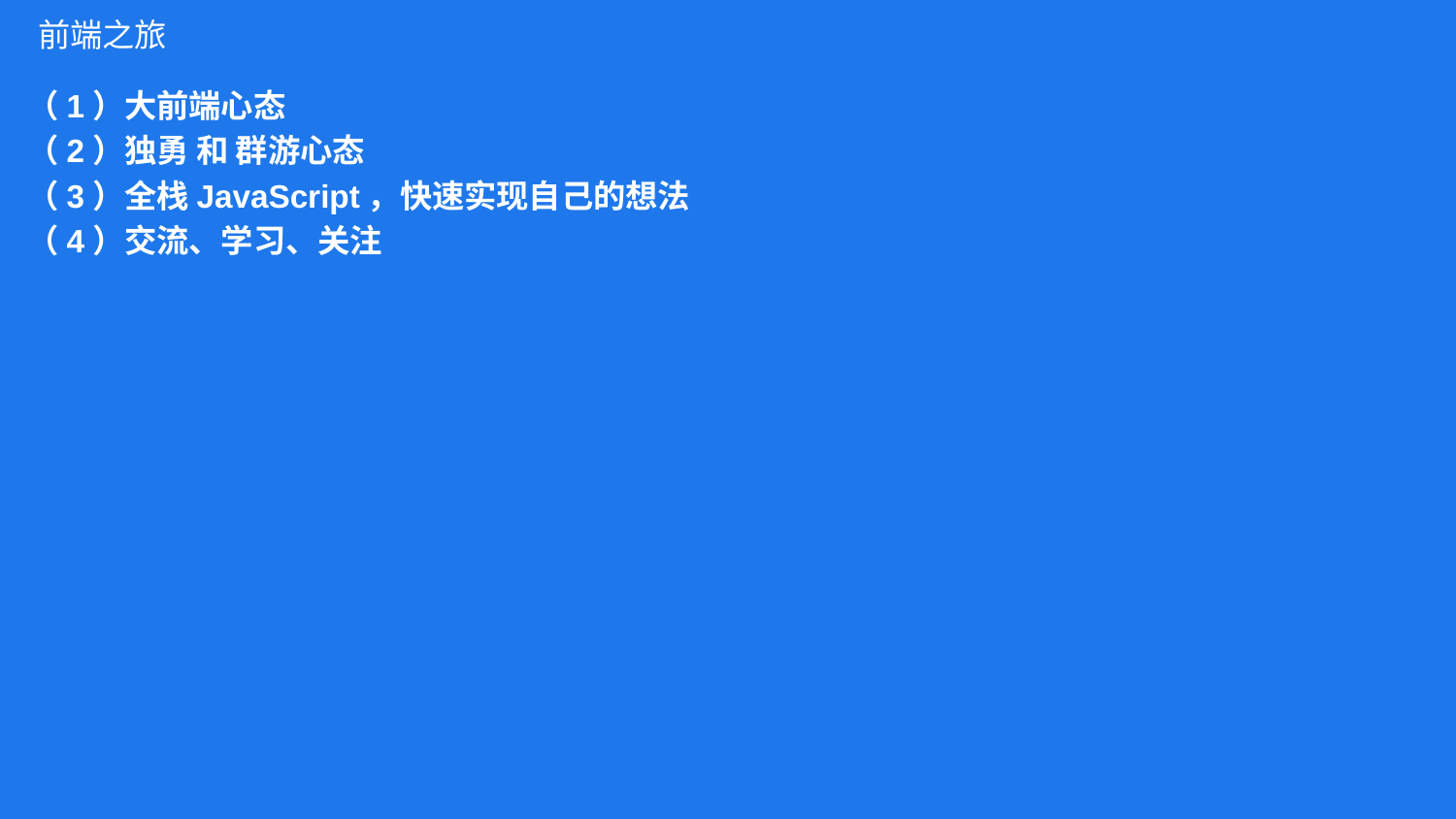

前端之旅
（1）大前端心态
（2）独勇 和 群游心态
（3）全栈JavaScript，快速实现自己的想法
（4）交流、学习、关注